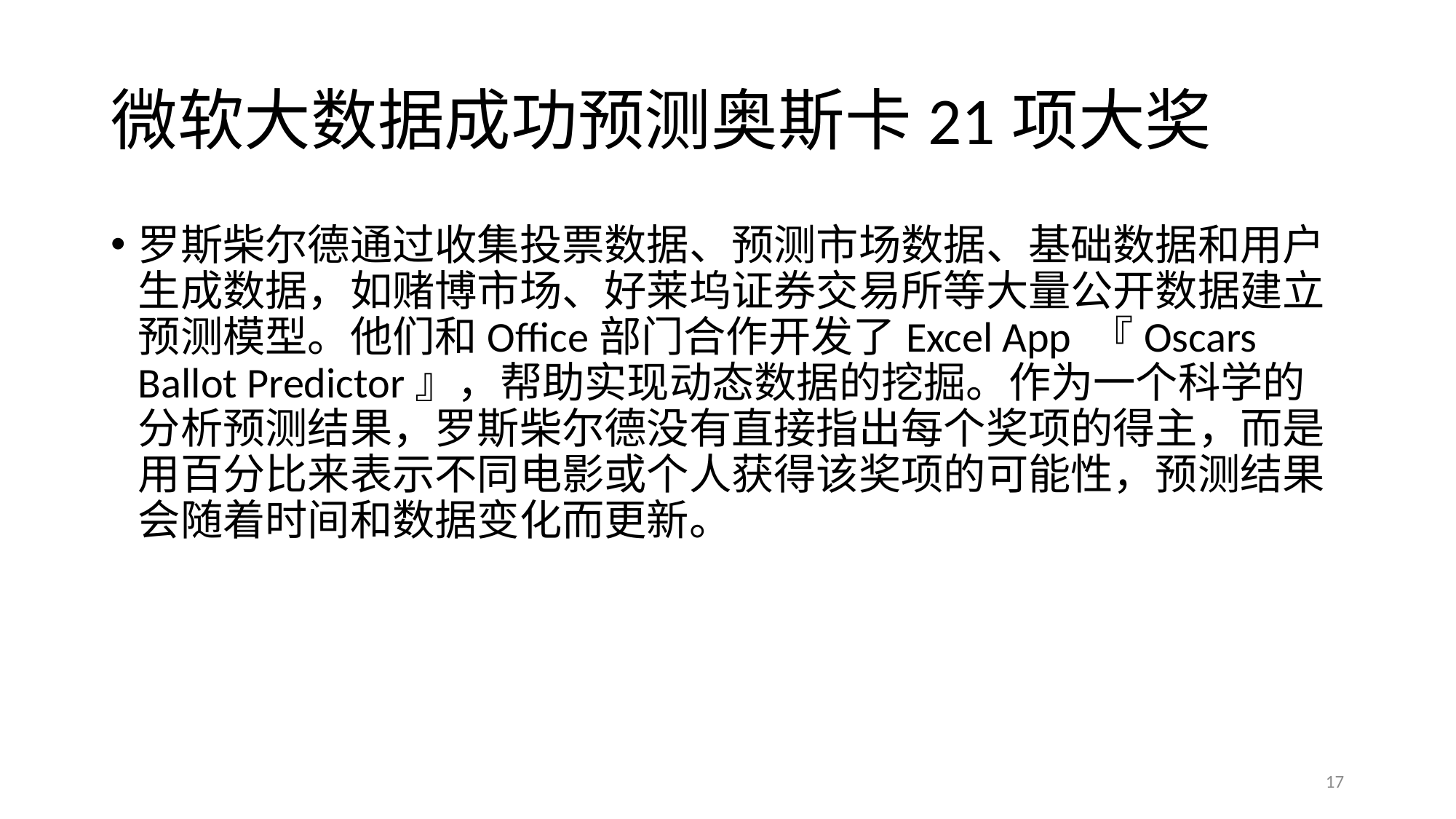

# 微软大数据成功预测奥斯卡21项大奖
罗斯柴尔德通过收集投票数据、预测市场数据、基础数据和用户生成数据，如赌博市场、好莱坞证券交易所等大量公开数据建立预测模型。他们和Office部门合作开发了Excel App 『Oscars Ballot Predictor』，帮助实现动态数据的挖掘。作为一个科学的分析预测结果，罗斯柴尔德没有直接指出每个奖项的得主，而是用百分比来表示不同电影或个人获得该奖项的可能性，预测结果会随着时间和数据变化而更新。
17